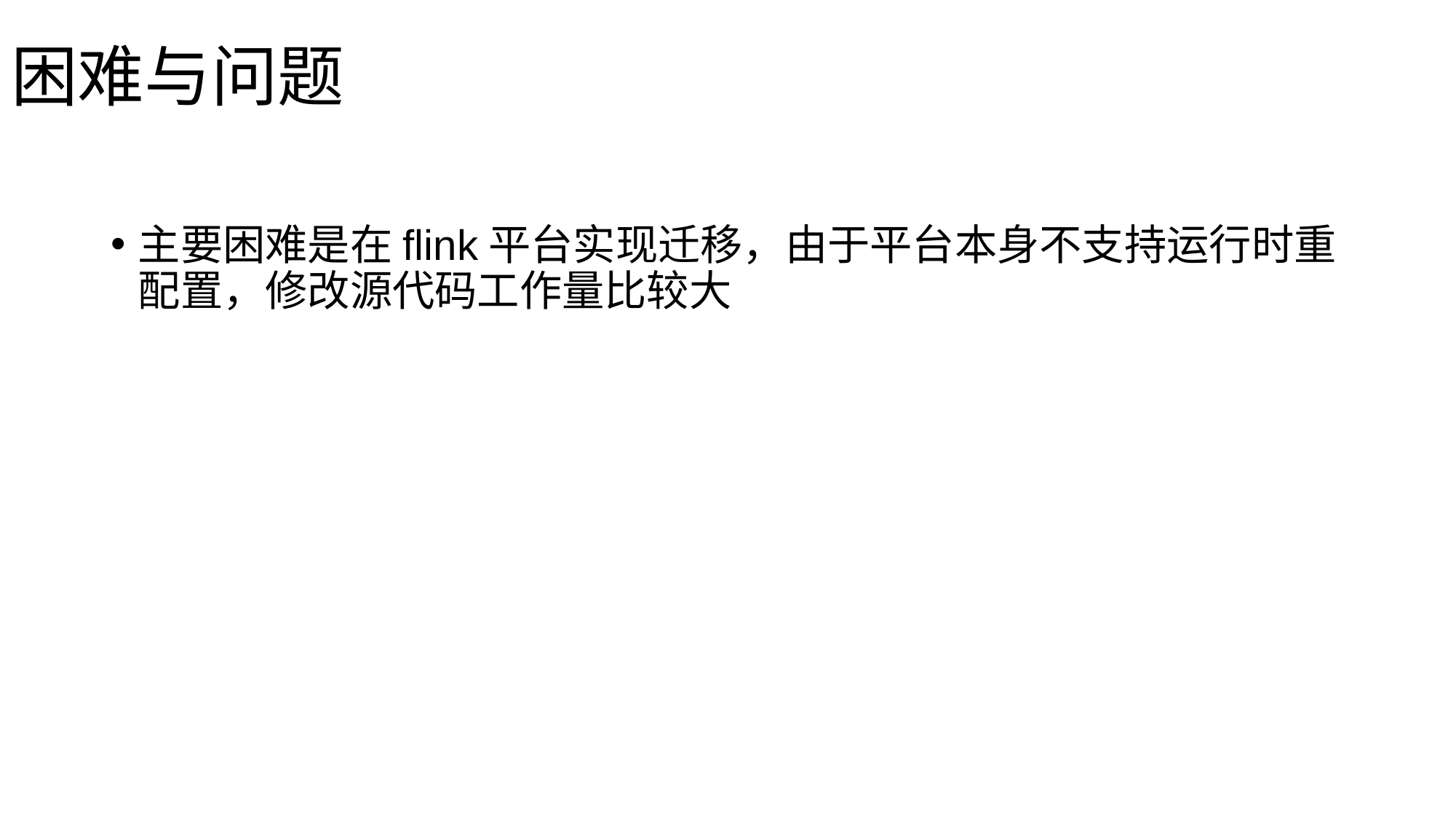

# 困难与问题
主要困难是在flink平台实现迁移，由于平台本身不支持运行时重配置，修改源代码工作量比较大